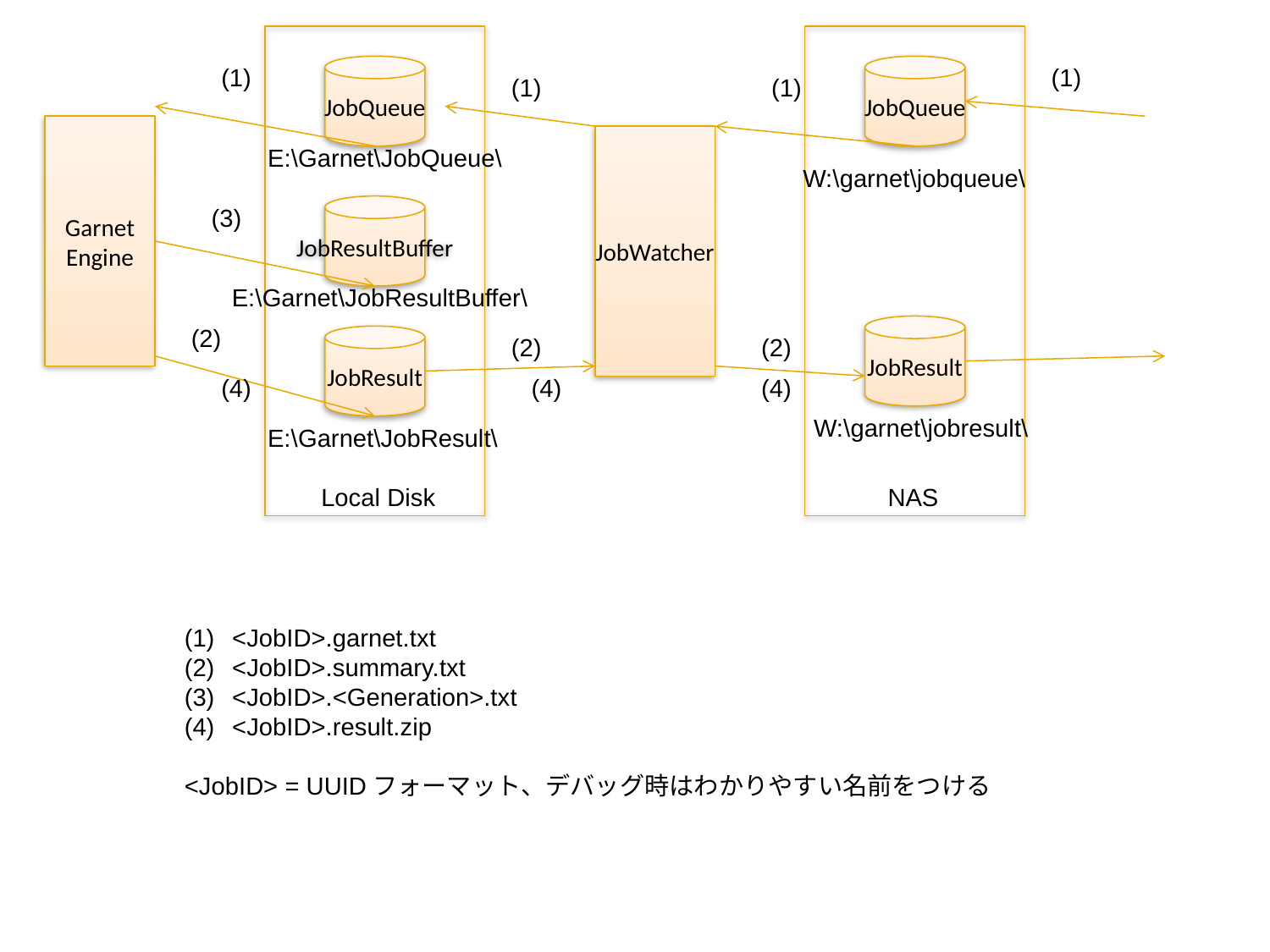

(1)
JobQueue
JobQueue
(1)
(1)
(1)
Garnet
Engine
JobWatcher
E:\Garnet\JobQueue\
W:\garnet\jobqueue\
(3)
JobResultBuffer
E:\Garnet\JobResultBuffer\
(2)
JobResult
JobResult
(2)
(2)
(4)
(4)
(4)
W:\garnet\jobresult\
E:\Garnet\JobResult\
Local Disk
NAS
<JobID>.garnet.txt
<JobID>.summary.txt
<JobID>.<Generation>.txt
<JobID>.result.zip

<JobID> = UUIDフォーマット、デバッグ時はわかりやすい名前をつける